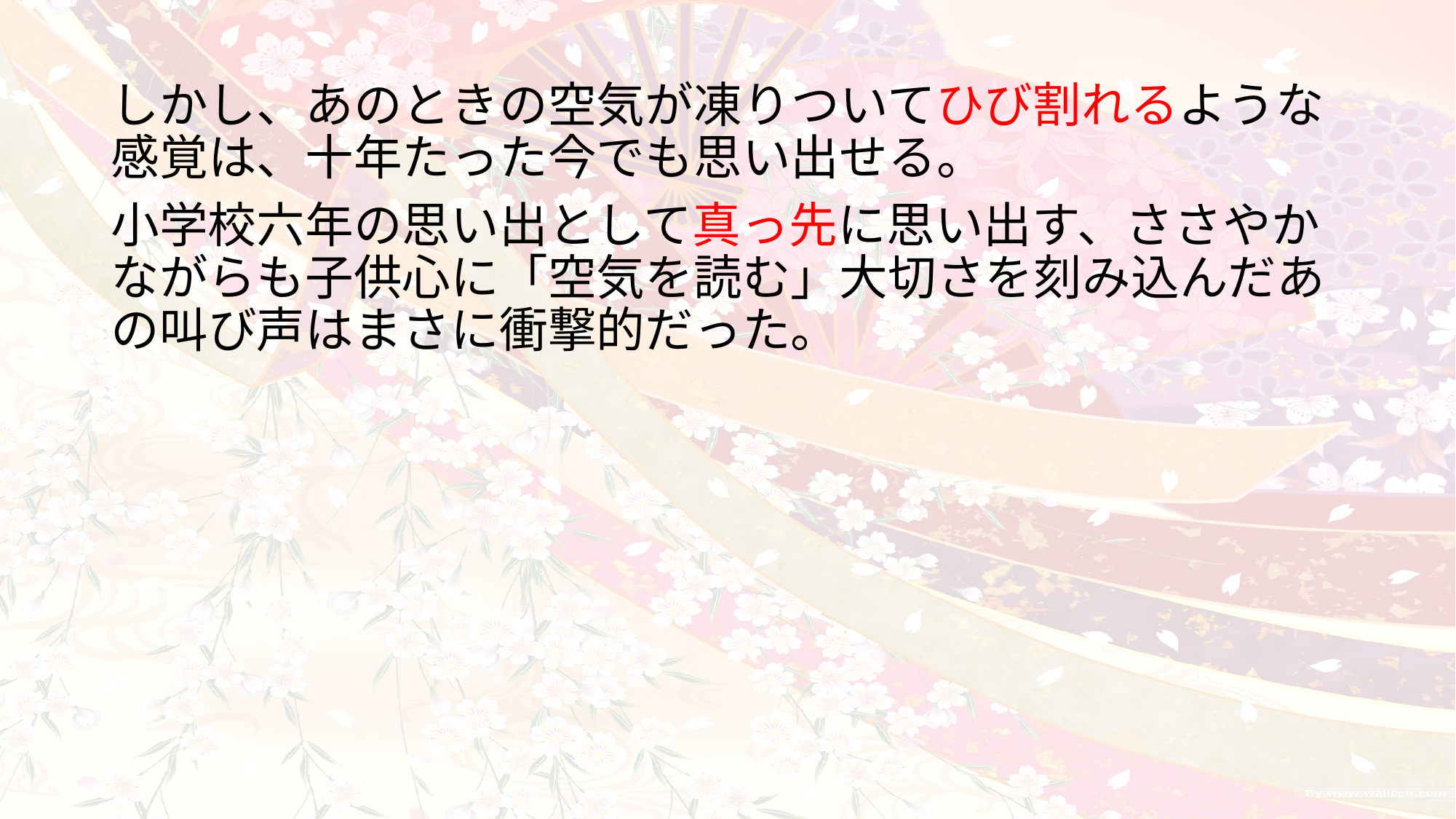

しかし、あのときの空気が凍りついてひび割れるような感覚は、十年たった今でも思い出せる。
小学校六年の思い出として真っ先に思い出す、ささやかながらも子供心に「空気を読む」大切さを刻み込んだあの叫び声はまさに衝撃的だった。